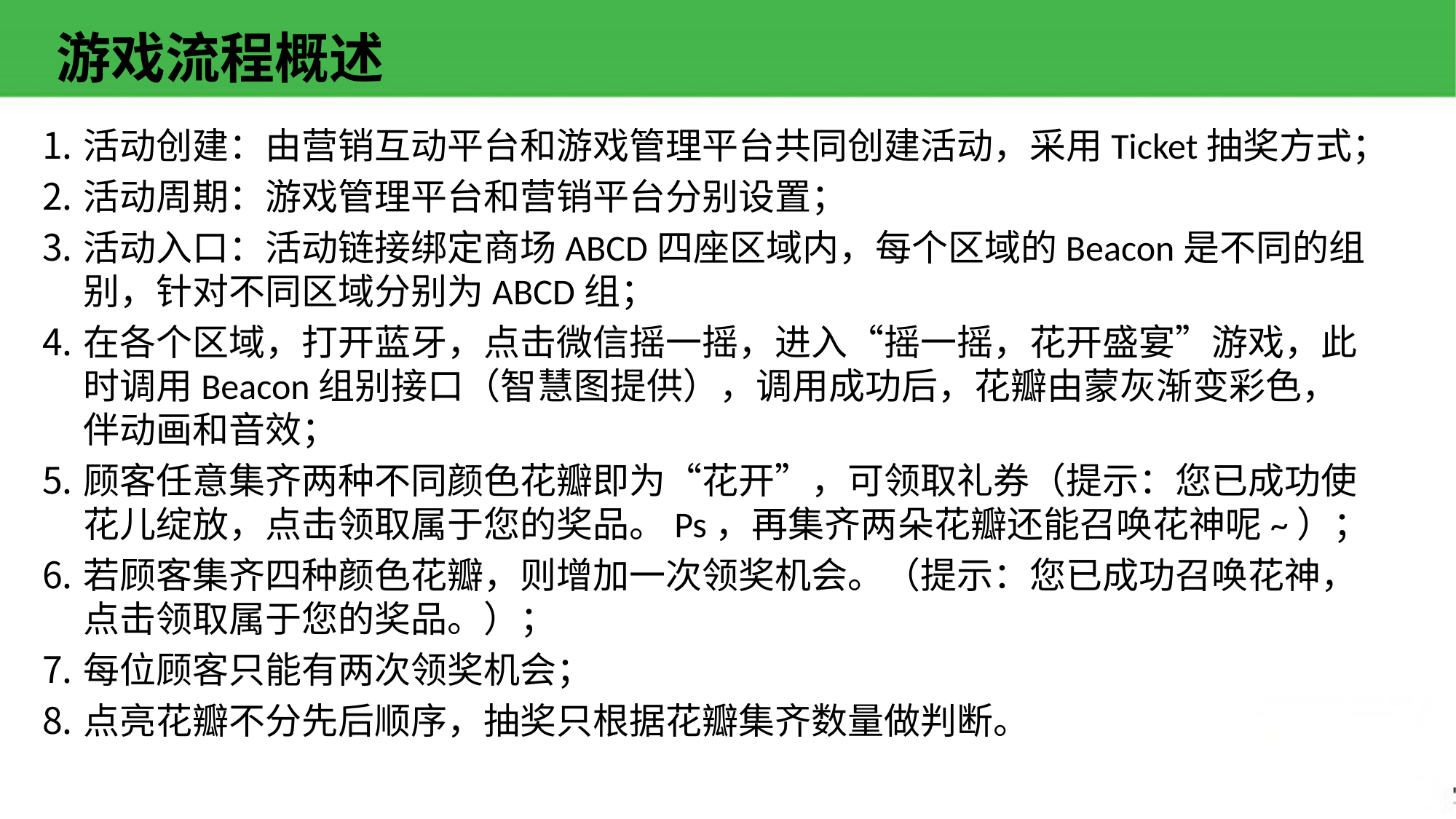

# 游戏流程概述
活动创建：由营销互动平台和游戏管理平台共同创建活动，采用Ticket抽奖方式；
活动周期：游戏管理平台和营销平台分别设置；
活动入口：活动链接绑定商场ABCD四座区域内，每个区域的Beacon是不同的组别，针对不同区域分别为ABCD组；
在各个区域，打开蓝牙，点击微信摇一摇，进入“摇一摇，花开盛宴”游戏，此时调用Beacon组别接口（智慧图提供），调用成功后，花瓣由蒙灰渐变彩色，伴动画和音效；
顾客任意集齐两种不同颜色花瓣即为“花开”，可领取礼券（提示：您已成功使花儿绽放，点击领取属于您的奖品。Ps，再集齐两朵花瓣还能召唤花神呢~）；
若顾客集齐四种颜色花瓣，则增加一次领奖机会。（提示：您已成功召唤花神，点击领取属于您的奖品。）；
每位顾客只能有两次领奖机会；
点亮花瓣不分先后顺序，抽奖只根据花瓣集齐数量做判断。